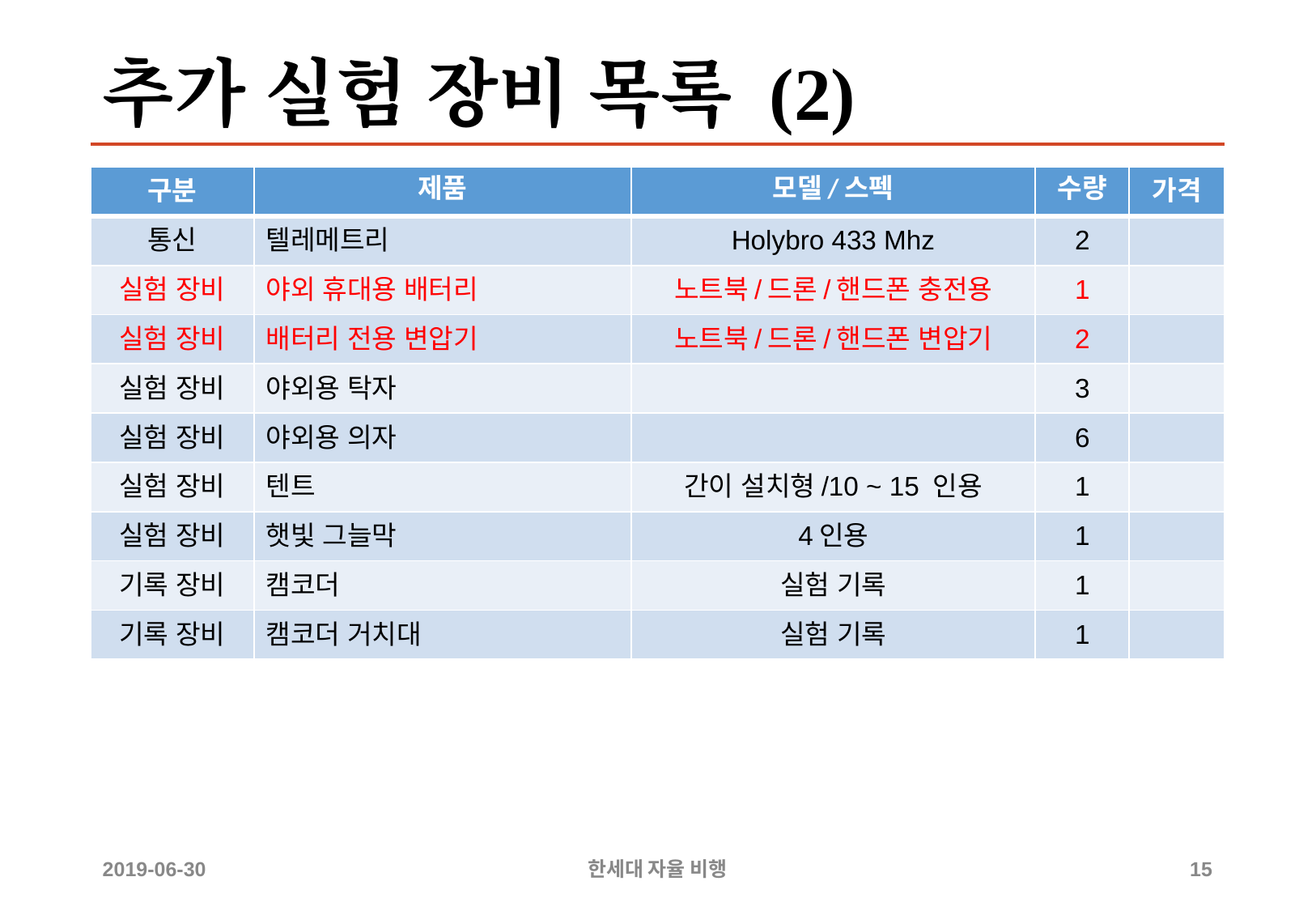

# 추가 실험 장비 목록 (2)
| 구분 | 제품 | 모델/스펙 | 수량 | 가격 |
| --- | --- | --- | --- | --- |
| 통신 | 텔레메트리 | Holybro 433 Mhz | 2 |  |
| 실험 장비 | 야외 휴대용 배터리 | 노트북/드론/핸드폰 충전용 | 1 |  |
| 실험 장비 | 배터리 전용 변압기 | 노트북/드론/핸드폰 변압기 | 2 |  |
| 실험 장비 | 야외용 탁자 |  | 3 |  |
| 실험 장비 | 야외용 의자 |  | 6 |  |
| 실험 장비 | 텐트 | 간이 설치형/10 ~ 15 인용 | 1 |  |
| 실험 장비 | 햇빛 그늘막 | 4인용 | 1 |  |
| 기록 장비 | 캠코더 | 실험 기록 | 1 |  |
| 기록 장비 | 캠코더 거치대 | 실험 기록 | 1 |  |
2019-06-30
한세대 자율 비행
15